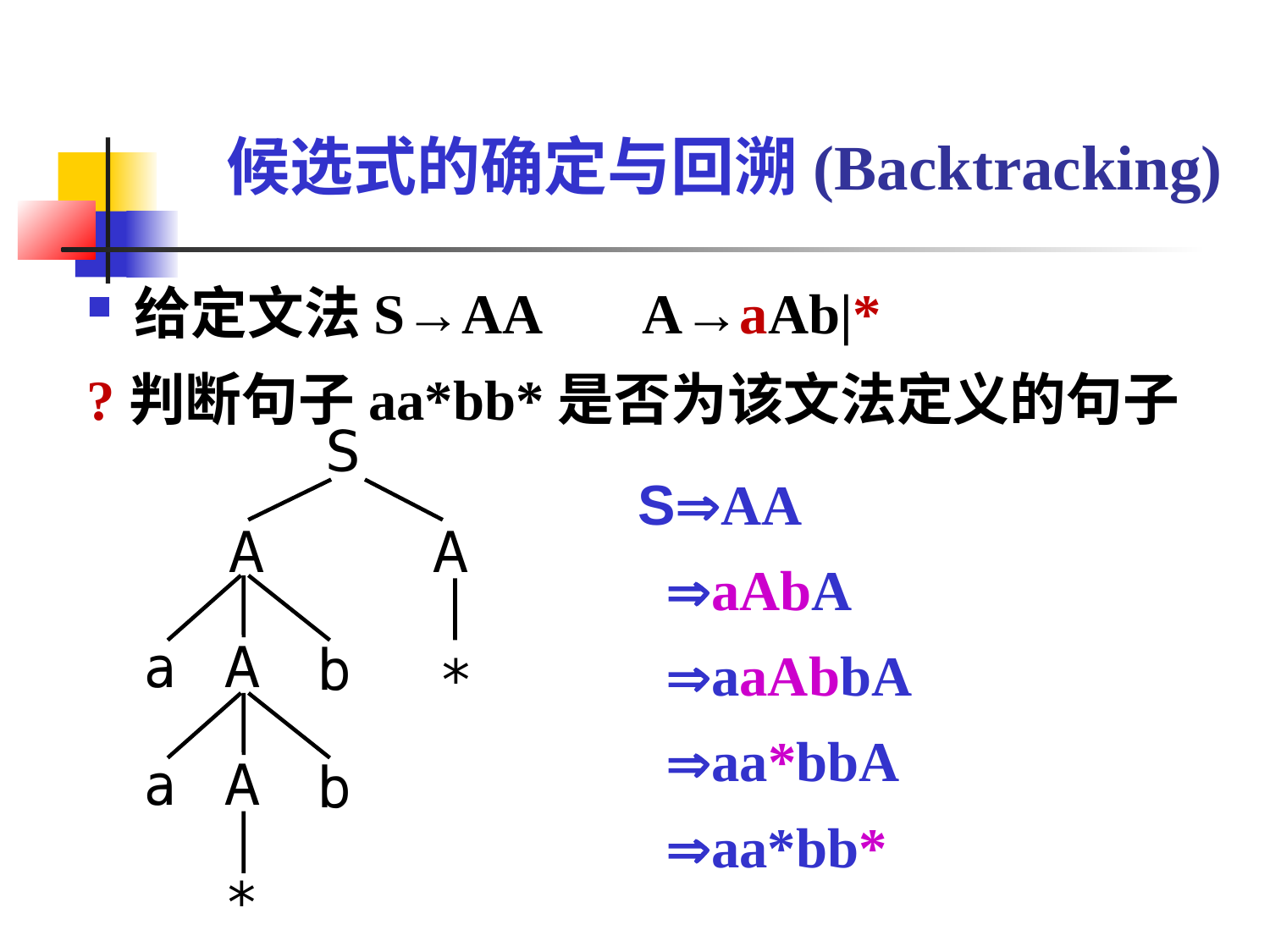

候选式的确定与回溯(Backtracking)
给定文法S→AA	A→aAb|*
?判断句子aa*bb*是否为该文法定义的句子
S

A          A
S⇒AA
  ⇒aAbA
  ⇒aaAbbA
  ⇒aa*bbA
  ⇒aa*bb*

a
b

A

*

a
b

A

*